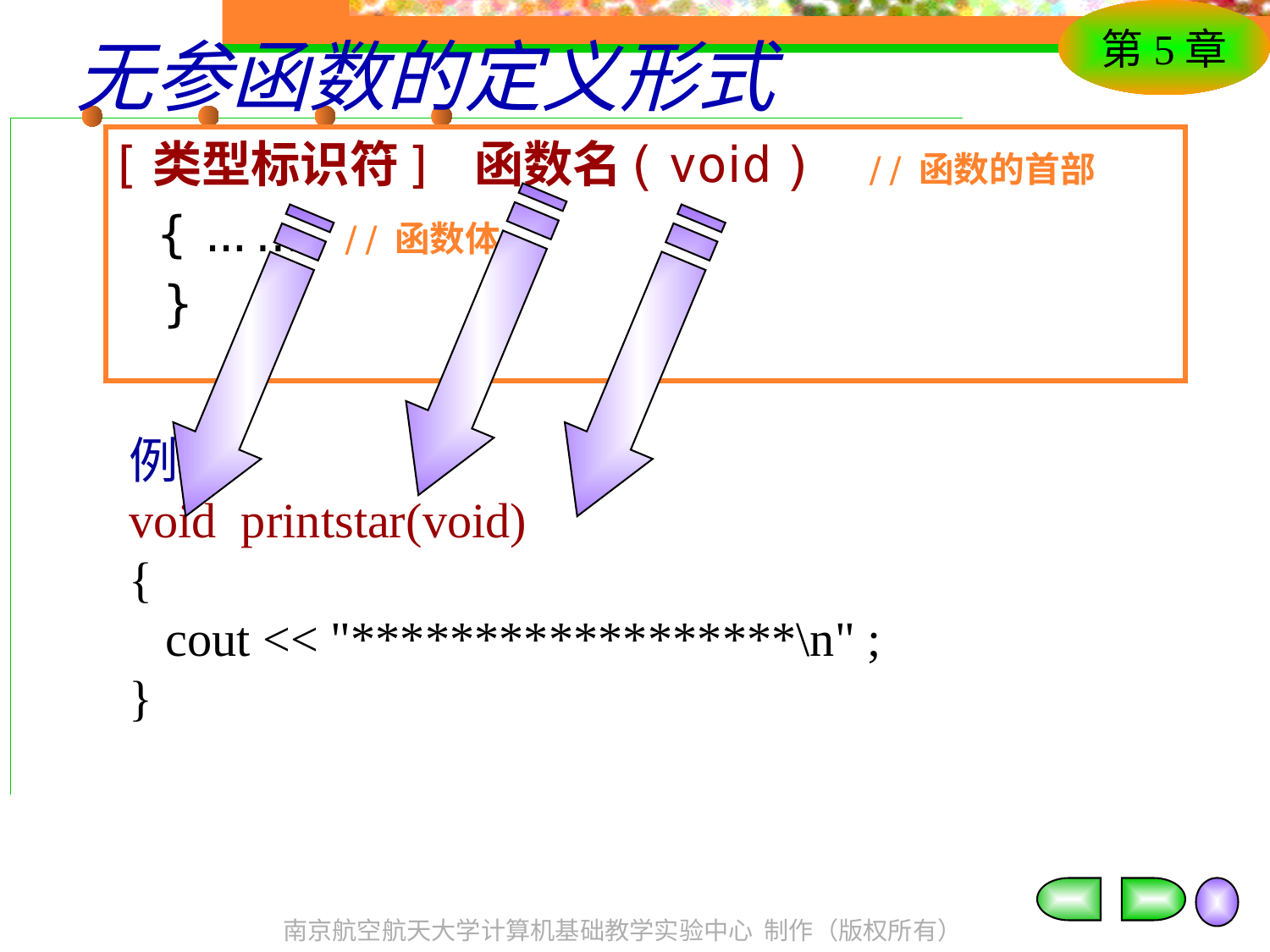

# 无参函数的定义形式
[类型标识符]  函数名( void )    //函数的首部
   { …...   //函数体
	}

例：
void  printstar(void)
{
   cout << "******************\n" ;
}